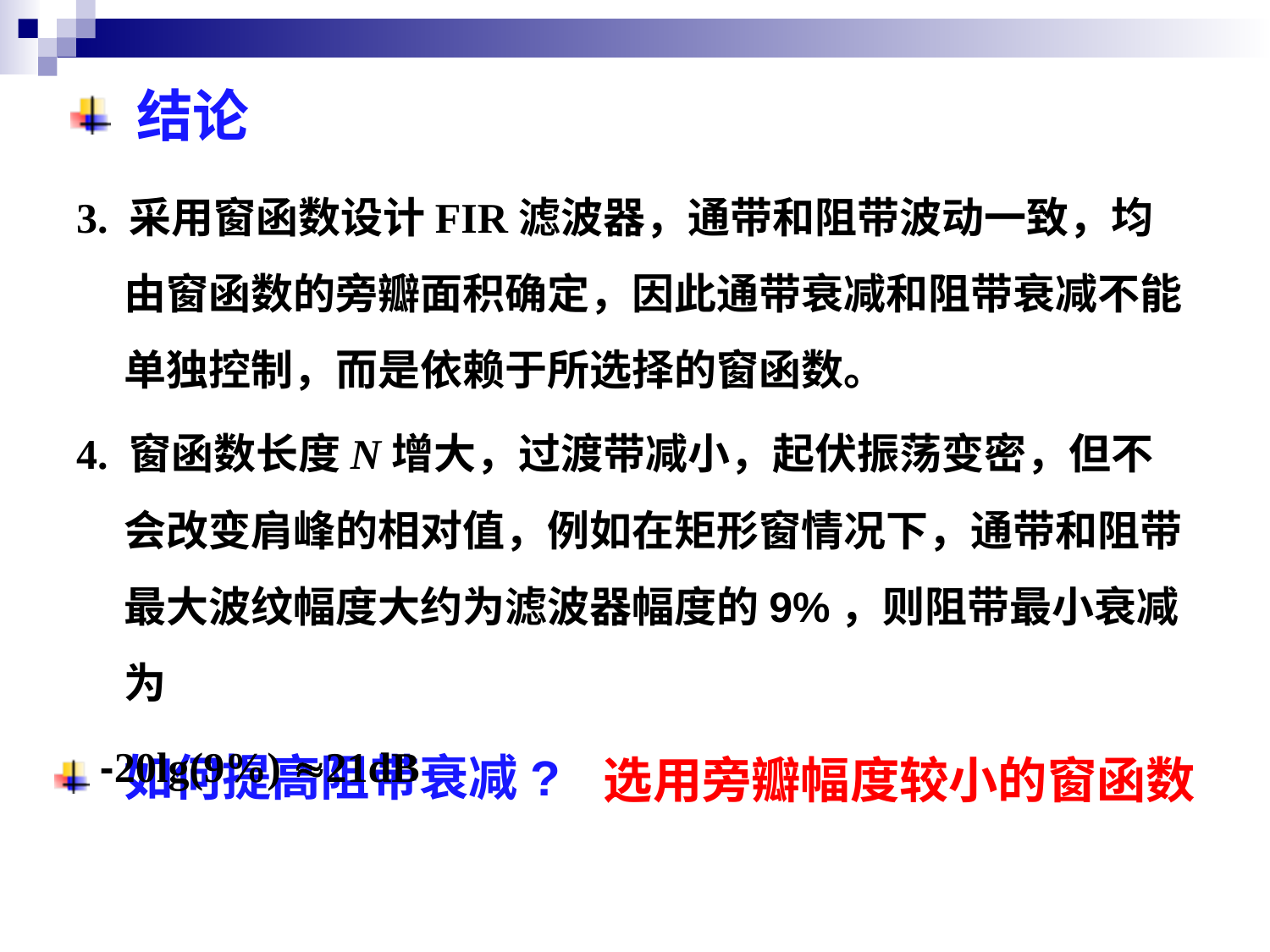

结论
3. 采用窗函数设计FIR滤波器，通带和阻带波动一致，均由窗函数的旁瓣面积确定，因此通带衰减和阻带衰减不能单独控制，而是依赖于所选择的窗函数。
4. 窗函数长度N增大，过渡带减小，起伏振荡变密，但不会改变肩峰的相对值，例如在矩形窗情况下，通带和阻带最大波纹幅度大约为滤波器幅度的9%，则阻带最小衰减为
  -20lg(9%) ≈21dB

  如何提高阻带衰减?
选用旁瓣幅度较小的窗函数